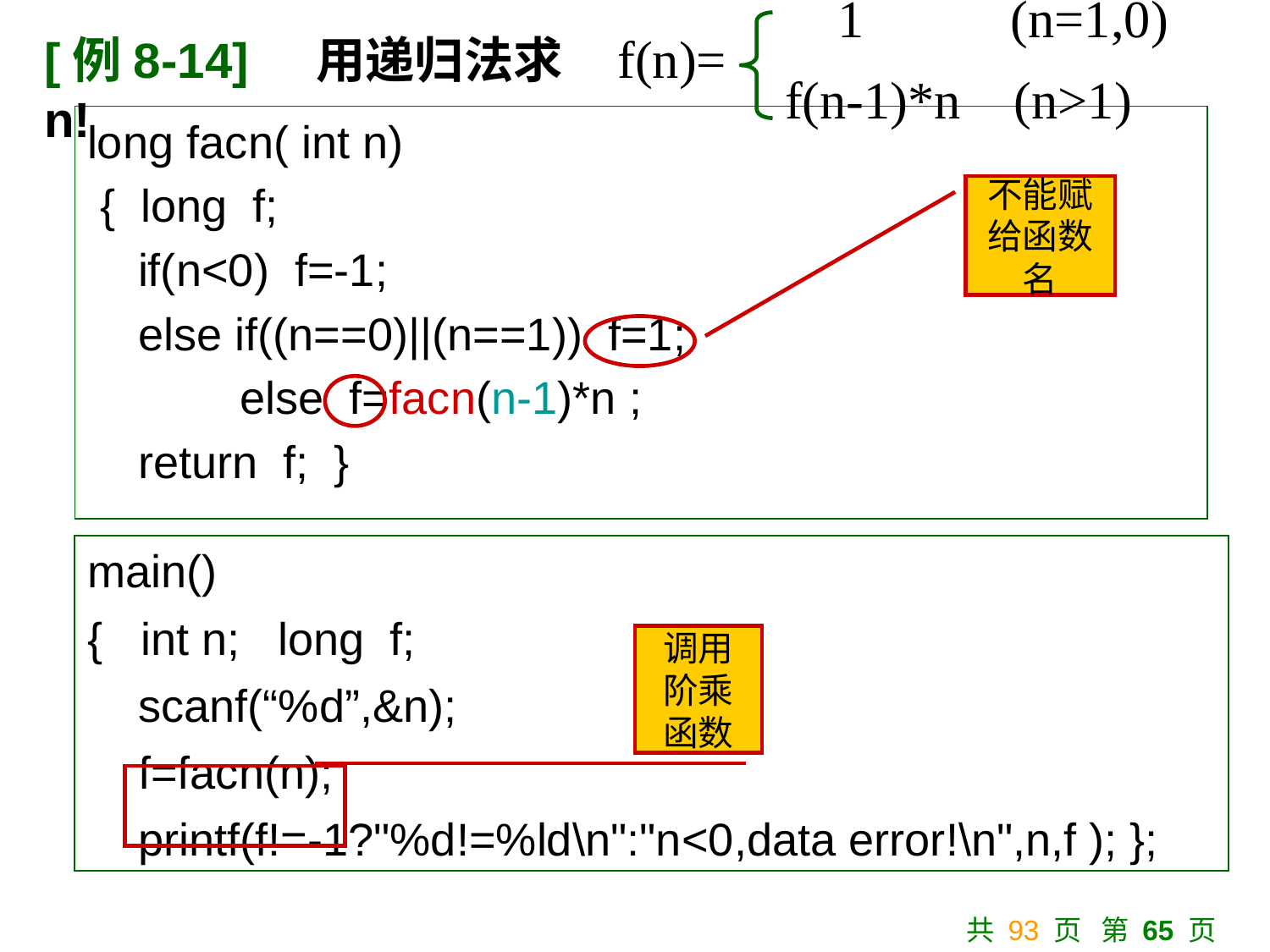

1           (n=1,0)

f(n)=
[例8-14]    用递归法求n!
f(n-1)*n    (n>1)
long facn( int n)
 {  long  f;
    if(n<0)  f=-1;
    else if((n==0)||(n==1))  f=1;
            else  f=facn(n-1)*n ;
    return  f;  }
不能赋给函数名

main()
{   int n;   long  f;
    scanf(“%d”,&n);
    f=facn(n);
    printf(f!=-1?"%d!=%ld\n":"n<0,data error!\n",n,f ); };
调用阶乘函数

共 93 页   第 65 页